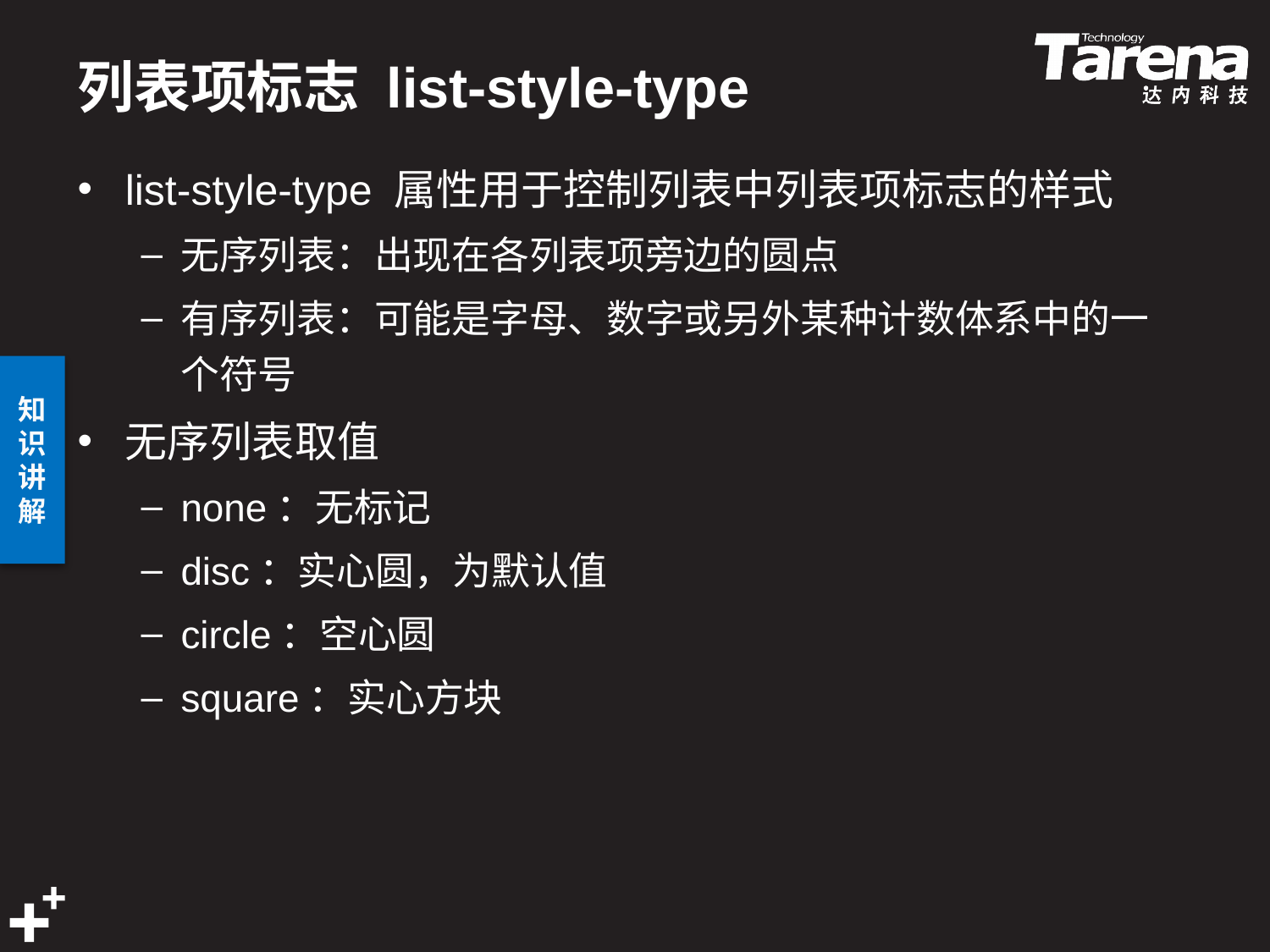

# 列表项标志 list-style-type
list-style-type 属性用于控制列表中列表项标志的样式
无序列表：出现在各列表项旁边的圆点
有序列表：可能是字母、数字或另外某种计数体系中的一个符号
无序列表取值
none：无标记
disc：实心圆，为默认值
circle：空心圆
square：实心方块